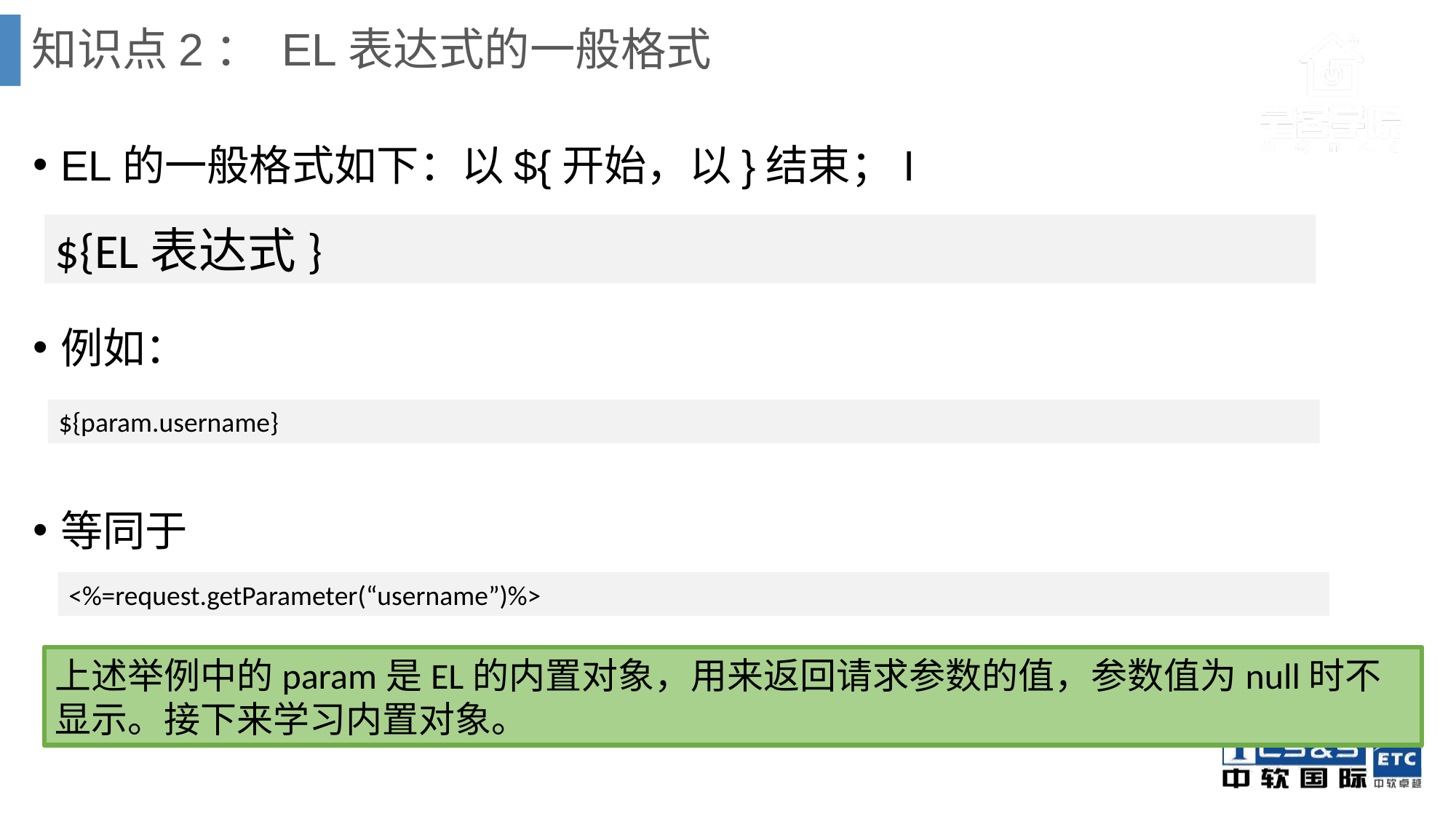

# 知识点2： EL表达式的一般格式
EL的一般格式如下：以${开始，以}结束；I

例如：

等同于

${EL表达式}
${param.username}
<%=request.getParameter(“username”)%>
上述举例中的param是EL的内置对象，用来返回请求参数的值，参数值为null时不显示。接下来学习内置对象。